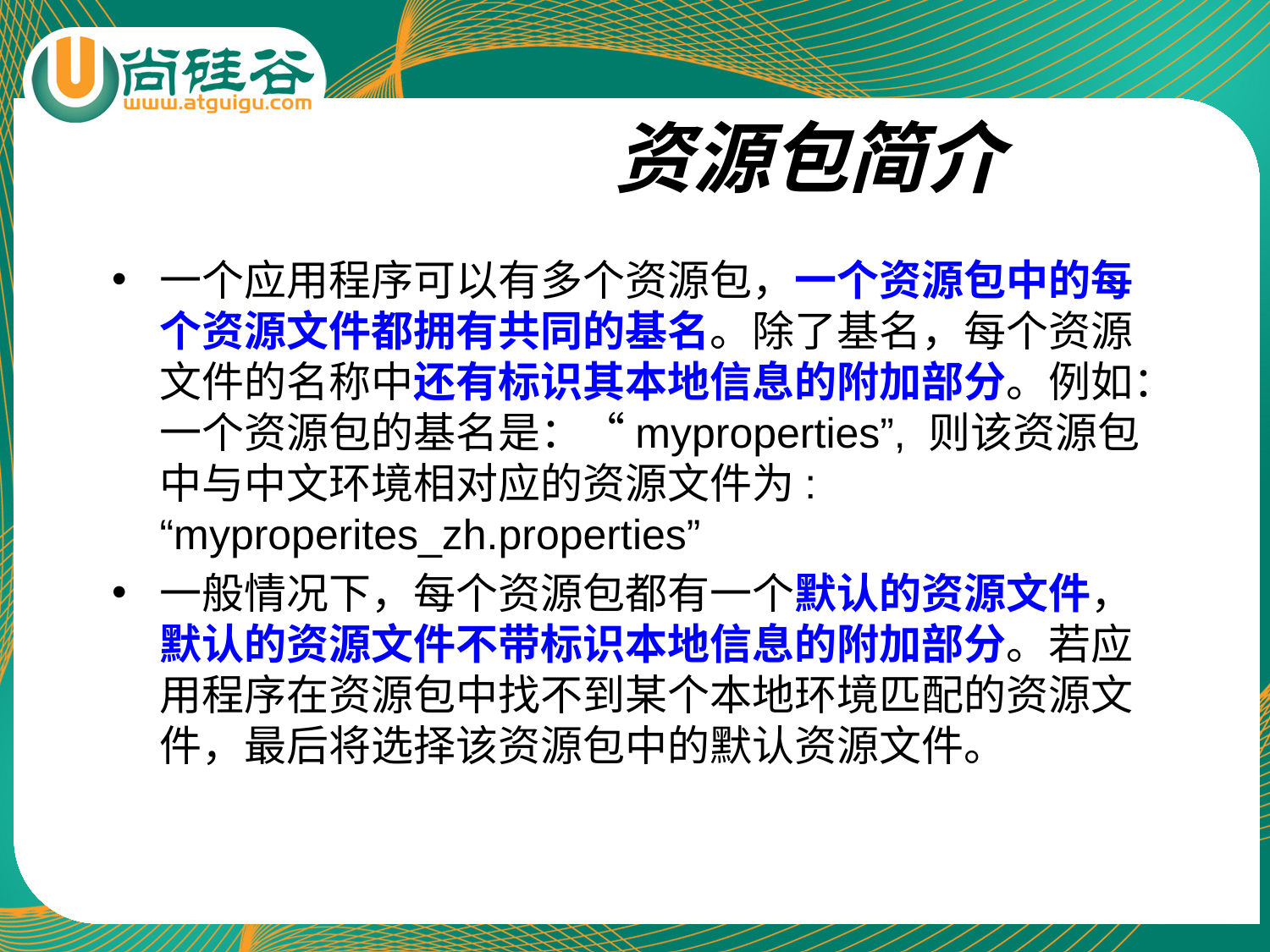

# 资源包简介
一个应用程序可以有多个资源包，一个资源包中的每个资源文件都拥有共同的基名。除了基名，每个资源文件的名称中还有标识其本地信息的附加部分。例如：一个资源包的基名是：“myproperties”, 则该资源包中与中文环境相对应的资源文件为: “myproperites_zh.properties”
一般情况下，每个资源包都有一个默认的资源文件，默认的资源文件不带标识本地信息的附加部分。若应用程序在资源包中找不到某个本地环境匹配的资源文件，最后将选择该资源包中的默认资源文件。